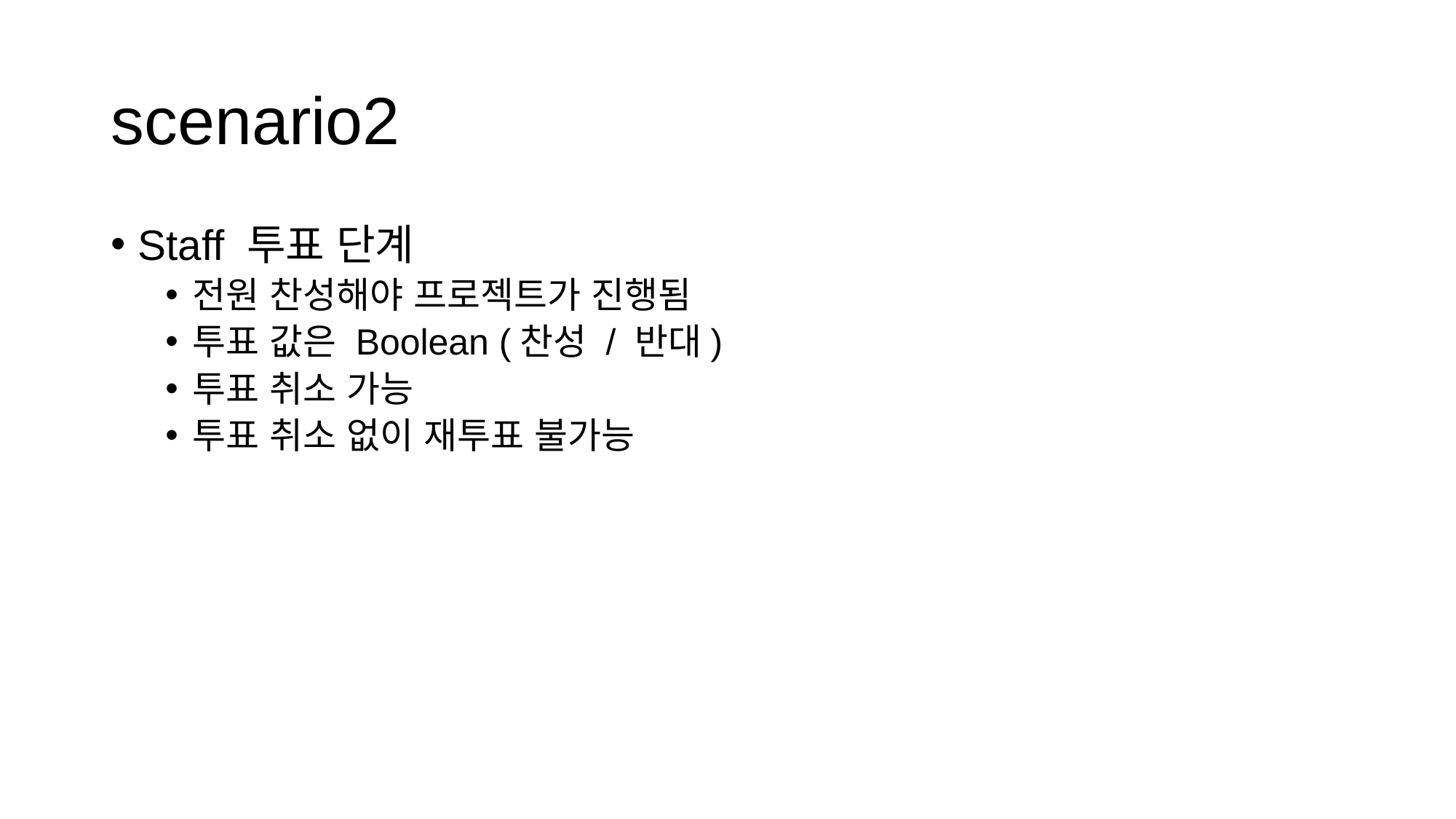

# scenario2
Staff 투표 단계
전원 찬성해야 프로젝트가 진행됨
투표 값은 Boolean (찬성 / 반대)
투표 취소 가능
투표 취소 없이 재투표 불가능